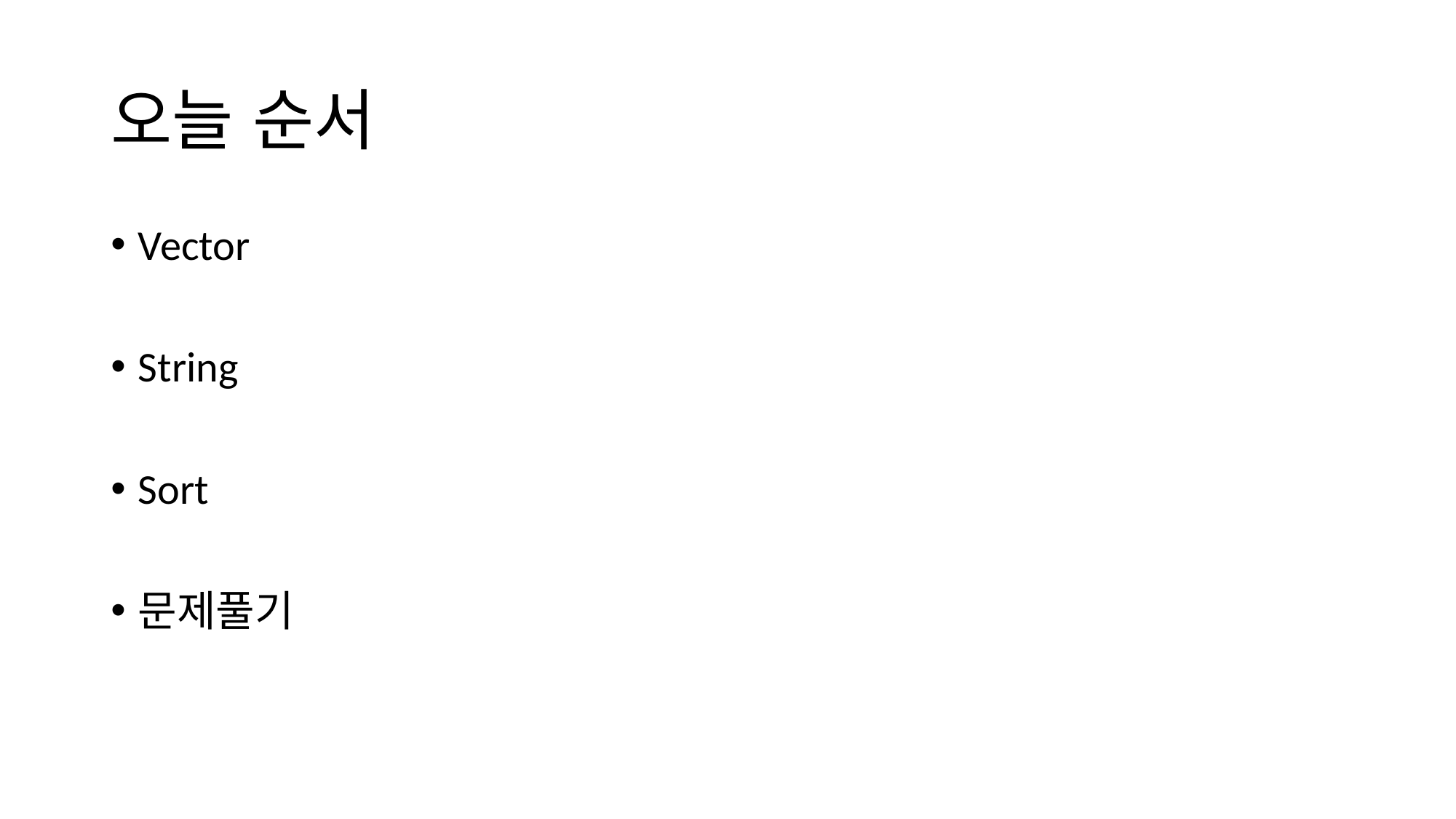

# 오늘 순서
Vector

String

Sort

문제풀기